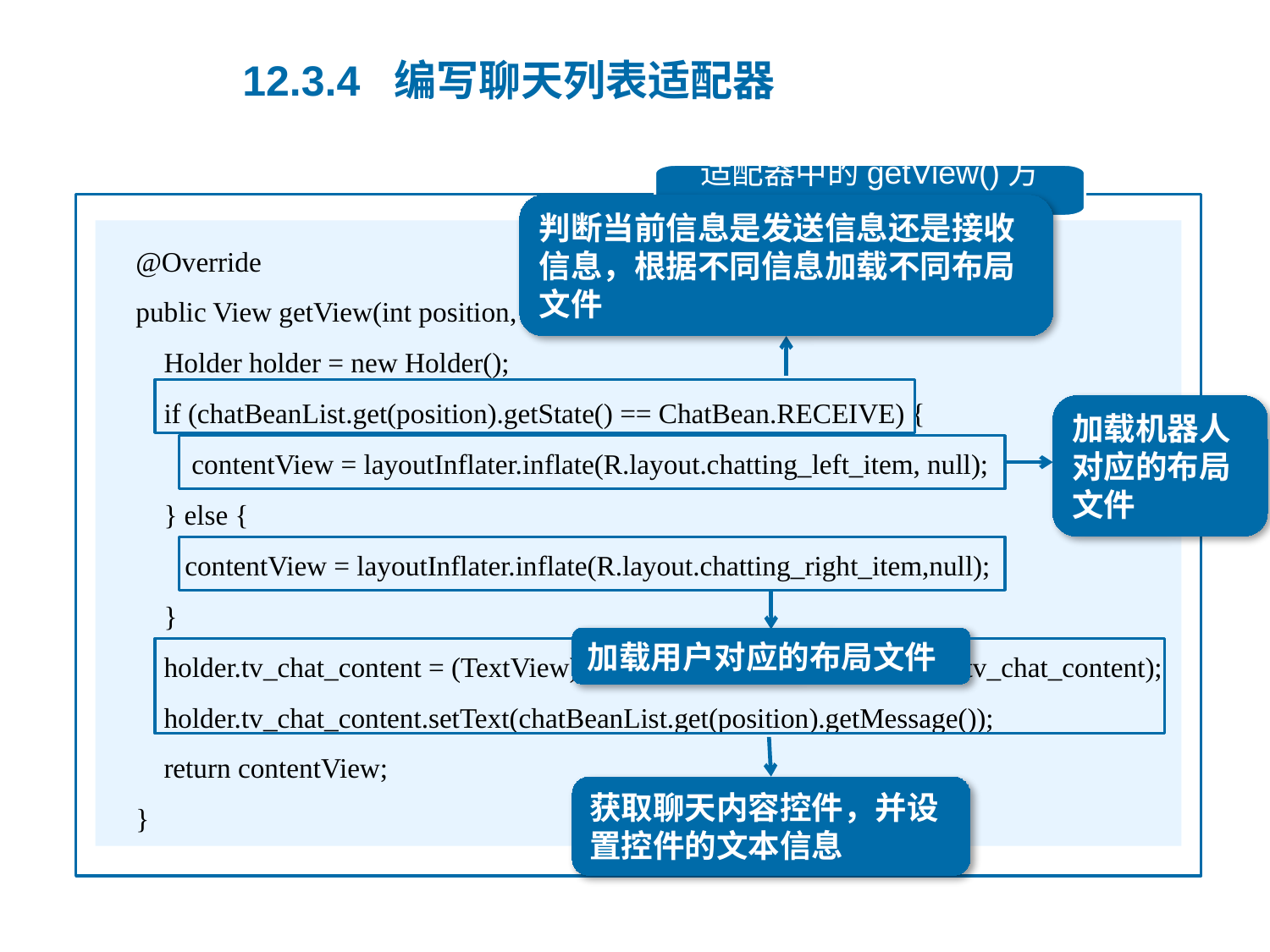

12.3.4  编写聊天列表适配器
适配器中的getView()方法

判断当前信息是发送信息还是接收信息，根据不同信息加载不同布局文件
    @Override
    public View getView(int position, View contentView, ViewGroup viewGroup) {
        Holder holder = new Holder();
        if (chatBeanList.get(position).getState() == ChatBean.RECEIVE) {
            contentView = layoutInflater.inflate(R.layout.chatting_left_item, null);
        } else {
           contentView = layoutInflater.inflate(R.layout.chatting_right_item,null);
        }
        holder.tv_chat_content = (TextView) contentView.findViewById(R.id. tv_chat_content);
        holder.tv_chat_content.setText(chatBeanList.get(position).getMessage());
        return contentView;
    }

加载机器人对应的布局文件

加载用户对应的布局文件

获取聊天内容控件，并设置控件的文本信息